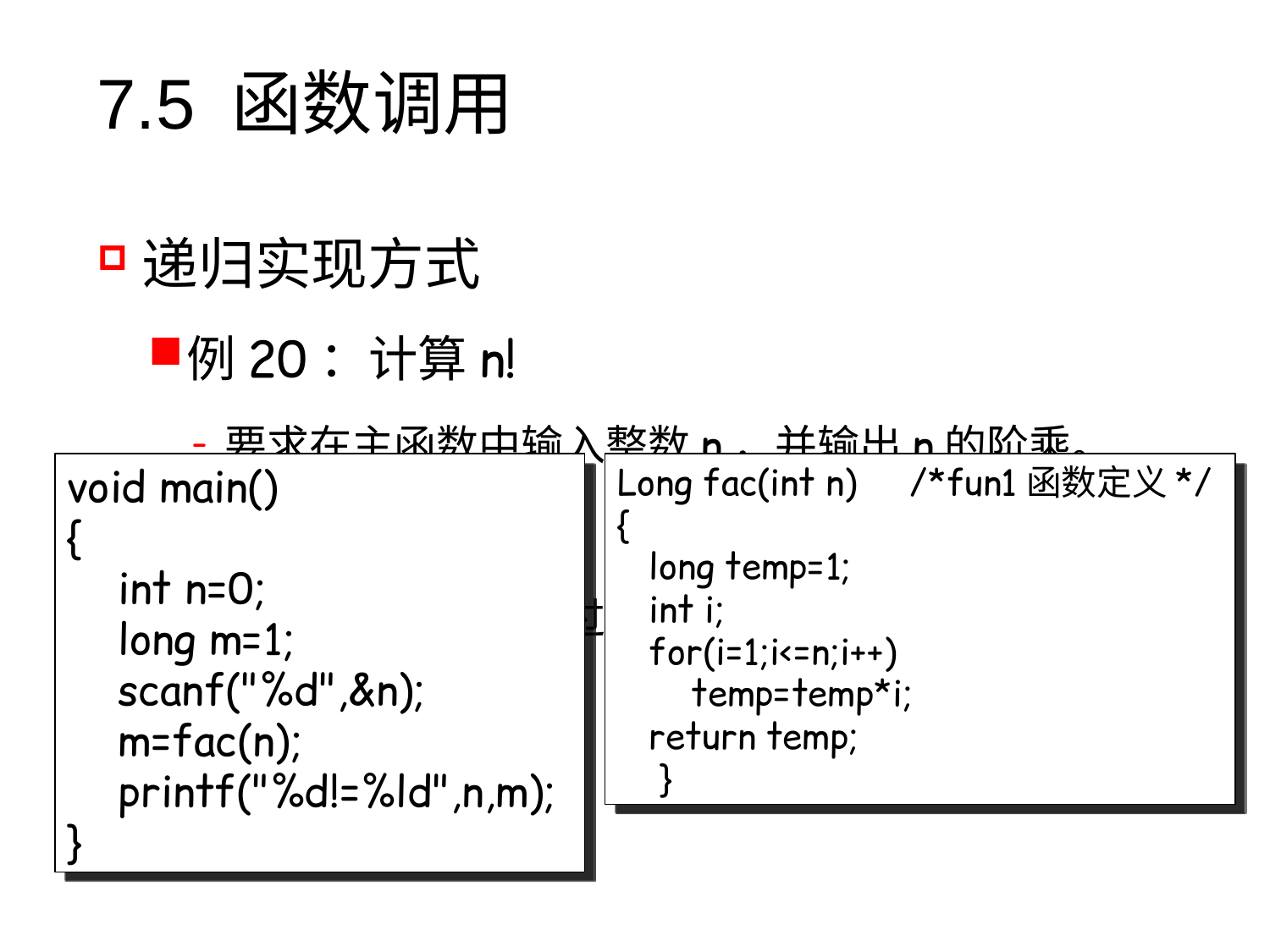

# 7.5 函数调用
递归实现方式
例20：计算n!
要求在主函数中输入整数n，并输出n的阶乘。
分析
利用循环（迭代）过程处理n的阶乘（已知知识）
void main()
{
    int n=0;
    long m=1;
    scanf("%d",&n);
    m=fac(n);
    printf("%d!=%ld",n,m);
}
Long fac(int n)     /*fun1函数定义*/
{
   long temp=1;
   int i;
   for(i=1;i<=n;i++)
       temp=temp*i;
   return temp;
    }